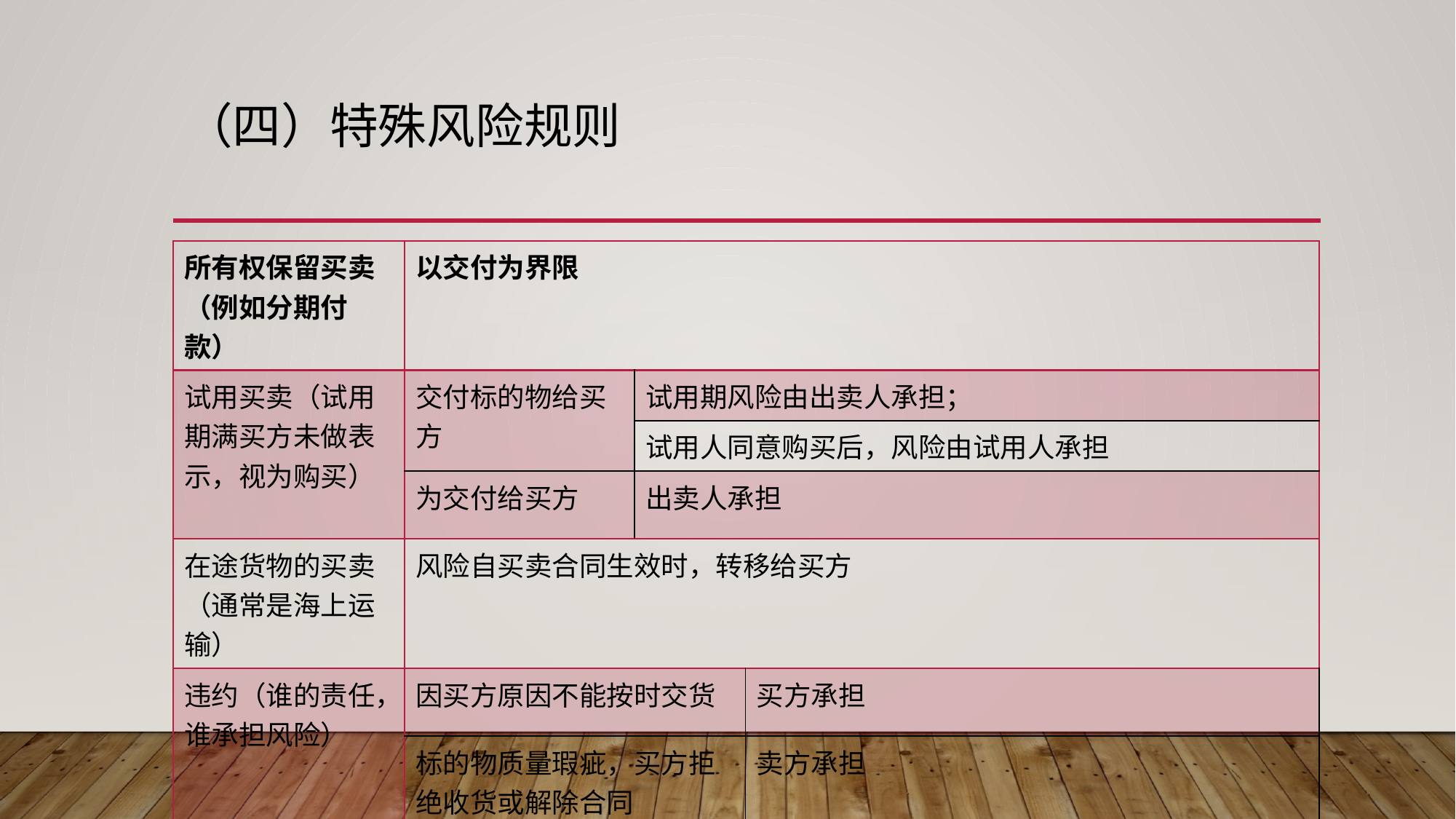

# （四）特殊风险规则
| 所有权保留买卖（例如分期付款） | 以交付为界限 |  |  |
| --- | --- | --- | --- |
| 试用买卖（试用期满买方未做表示，视为购买） | 交付标的物给买方 | 试用期风险由出卖人承担； |  |
|  |  | 试用人同意购买后，风险由试用人承担 |  |
|  | 为交付给买方 | 出卖人承担 |  |
| 在途货物的买卖（通常是海上运输） | 风险自买卖合同生效时，转移给买方 |  |  |
| 违约（谁的责任，谁承担风险） | 因买方原因不能按时交货 |  | 买方承担 |
|  | 标的物质量瑕疵，买方拒绝收货或解除合同 |  | 卖方承担 |